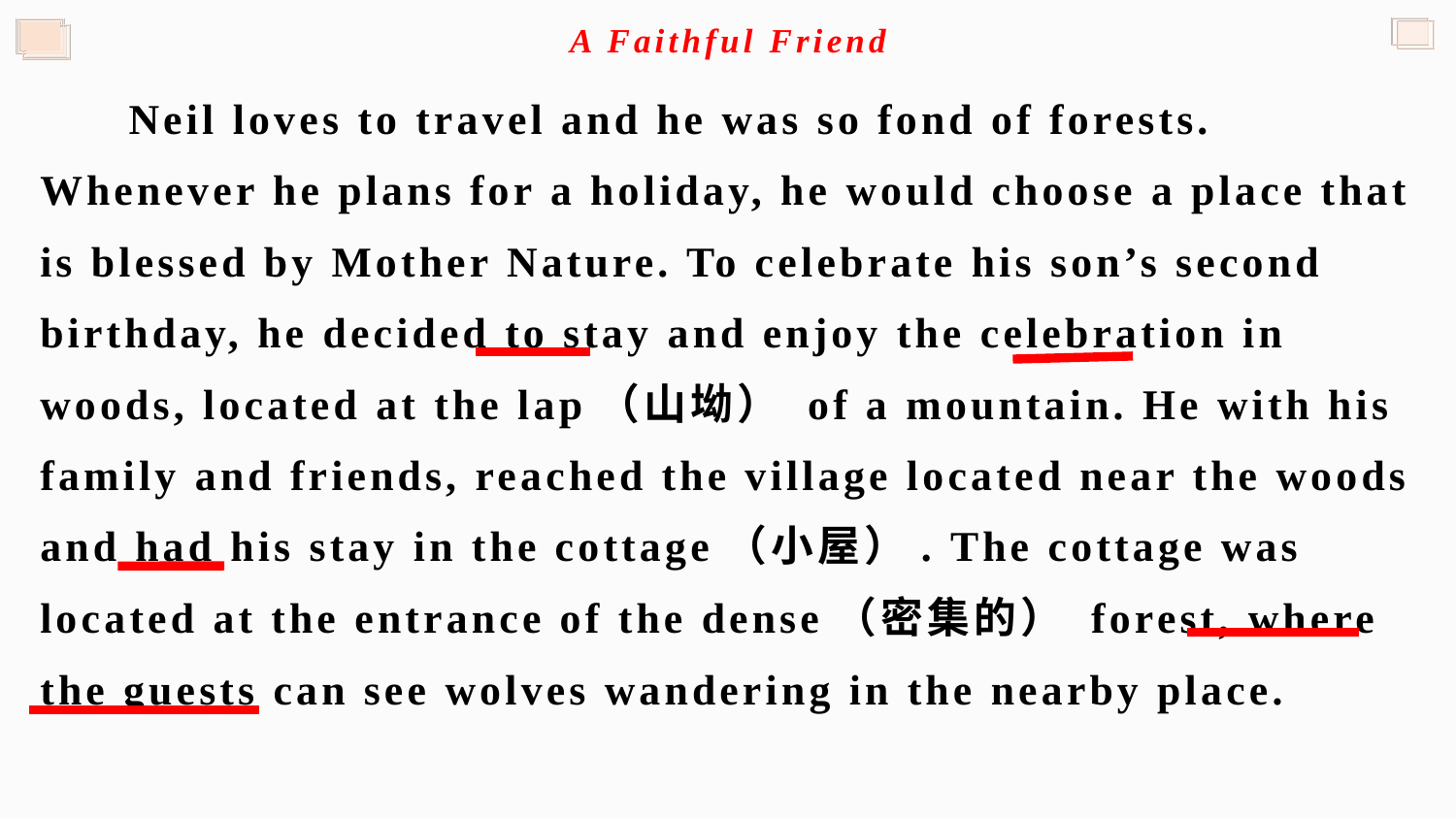

# A Faithful Friend
      Neil loves to travel and he was so fond of forests. Whenever he plans for a holiday, he would choose a place that is blessed by Mother Nature. To celebrate his son’s second birthday, he decided to stay and enjoy the celebration in woods, located at the lap（山坳） of a mountain. He with his family and friends, reached the village located near the woods and had his stay in the cottage（小屋）. The cottage was located at the entrance of the dense（密集的） forest, where the guests can see wolves wandering in the nearby place.